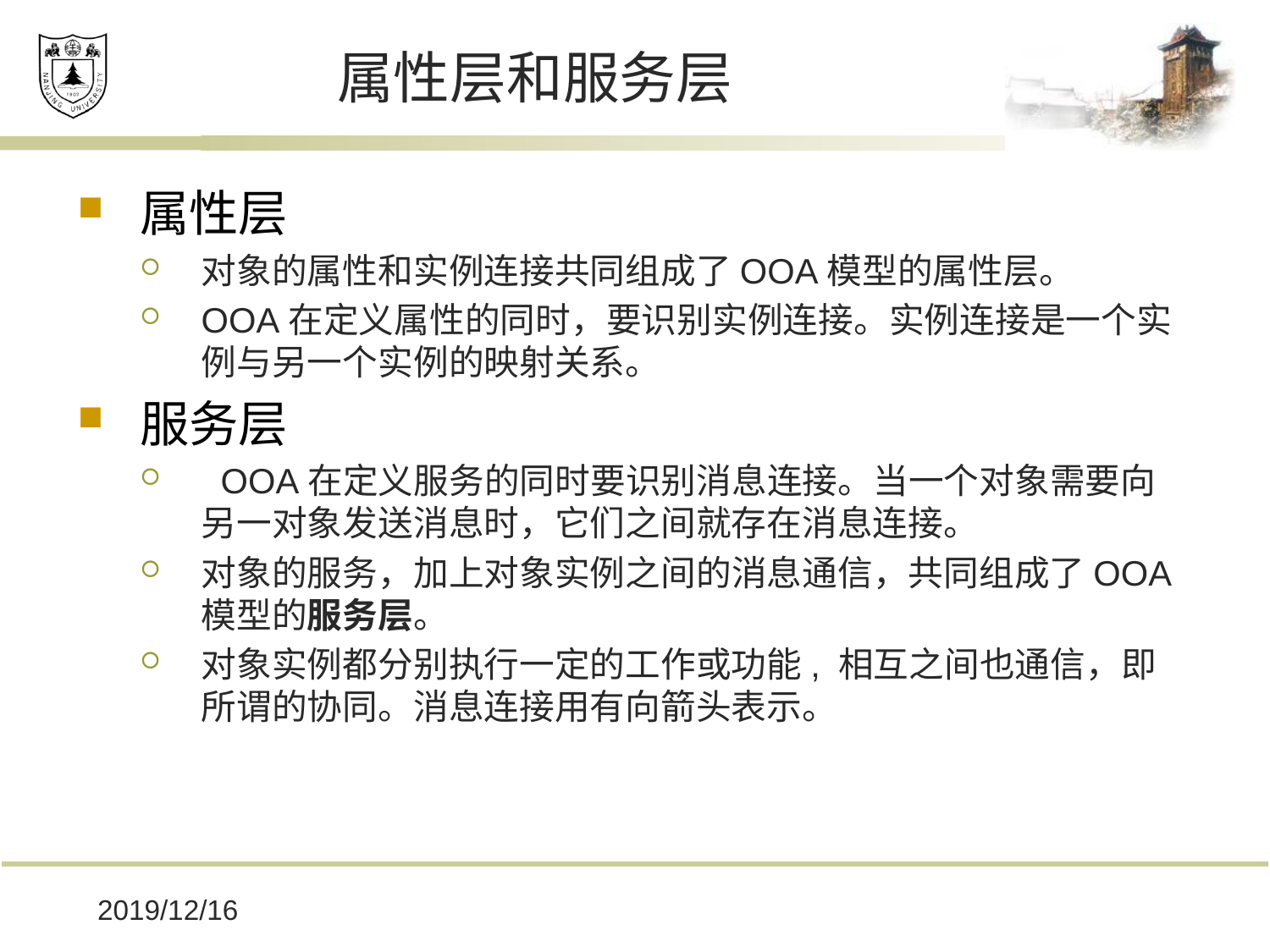

# 属性层和服务层
属性层
对象的属性和实例连接共同组成了OOA模型的属性层。
OOA在定义属性的同时，要识别实例连接。实例连接是一个实例与另一个实例的映射关系。
服务层
  OOA在定义服务的同时要识别消息连接。当一个对象需要向另一对象发送消息时，它们之间就存在消息连接。
对象的服务，加上对象实例之间的消息通信，共同组成了OOA模型的服务层。
对象实例都分别执行一定的工作或功能, 相互之间也通信，即所谓的协同。消息连接用有向箭头表示。
2019/12/16